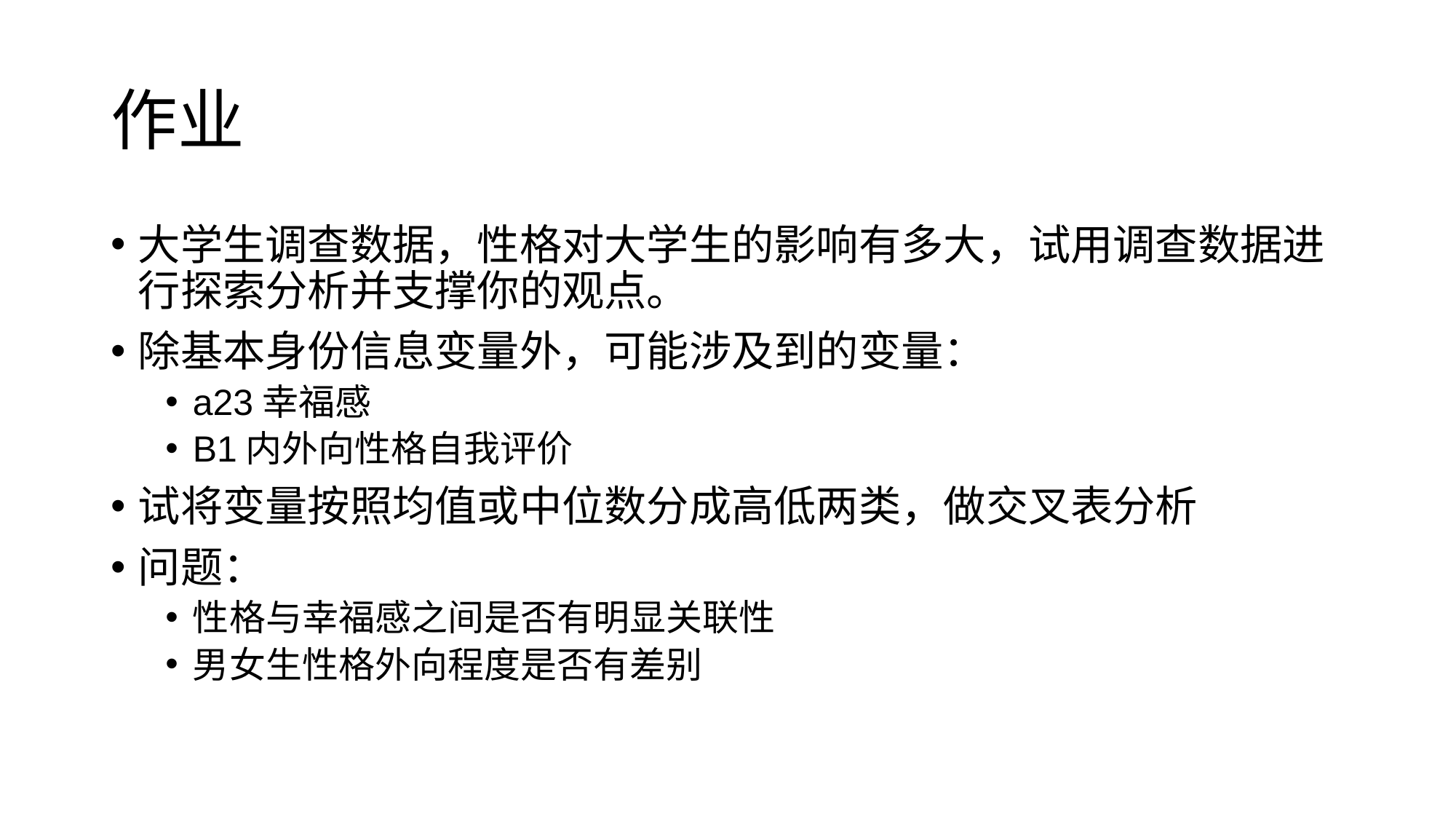

# 作业
大学生调查数据，性格对大学生的影响有多大，试用调查数据进行探索分析并支撑你的观点。
除基本身份信息变量外，可能涉及到的变量：
a23幸福感
B1内外向性格自我评价
试将变量按照均值或中位数分成高低两类，做交叉表分析
问题：
性格与幸福感之间是否有明显关联性
男女生性格外向程度是否有差别